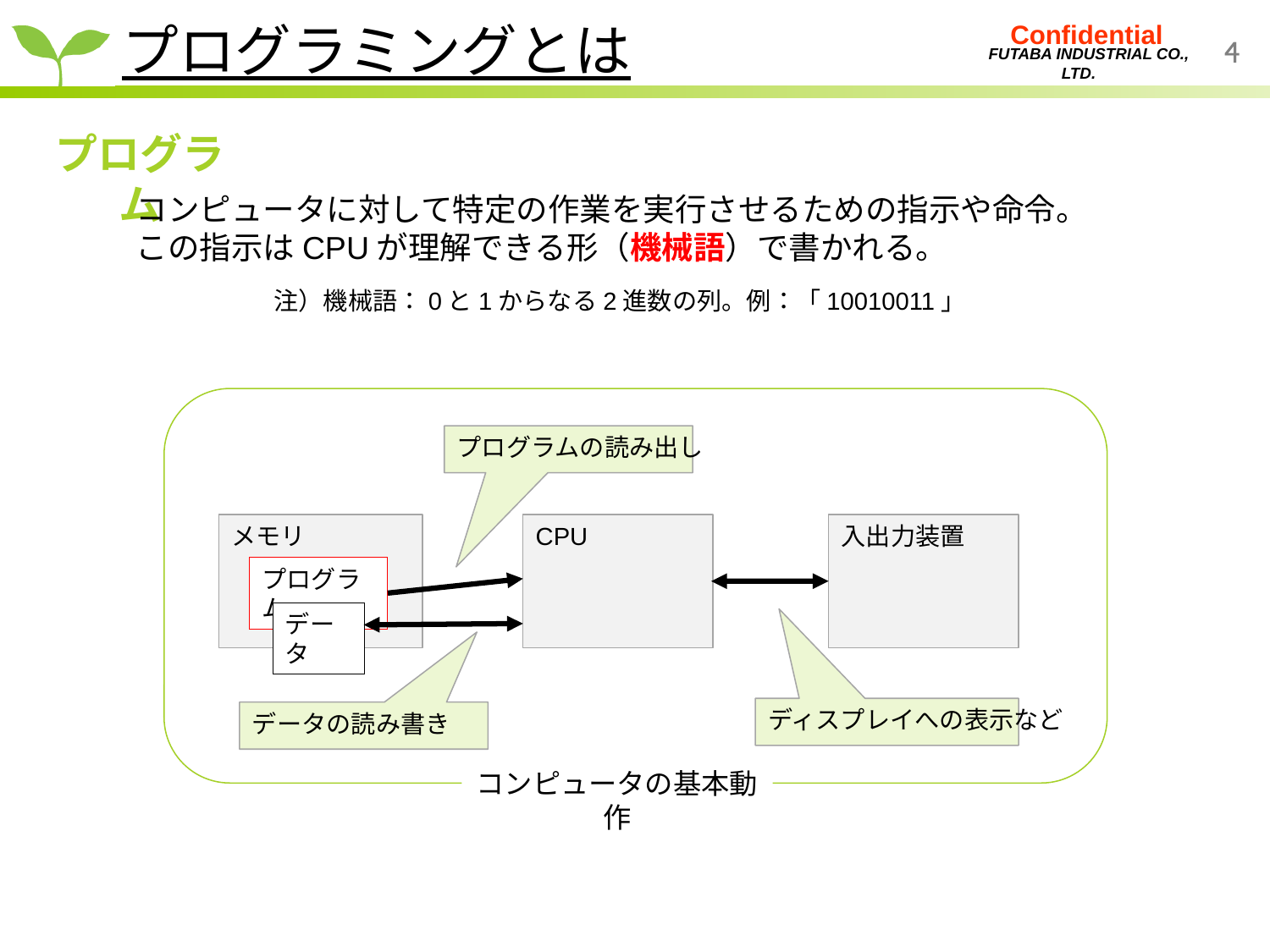

プログラミングとは
プログラム
コンピュータに対して特定の作業を実行させるための指示や命令。
この指示はCPUが理解できる形（機械語）で書かれる。
注）機械語：0と1からなる2進数の列。例：「10010011」

プログラムの読み出し
CPU
入出力装置
メモリ
プログラム
データ
ディスプレイへの表示など
データの読み書き
コンピュータの基本動作
コンピュータの基本動作